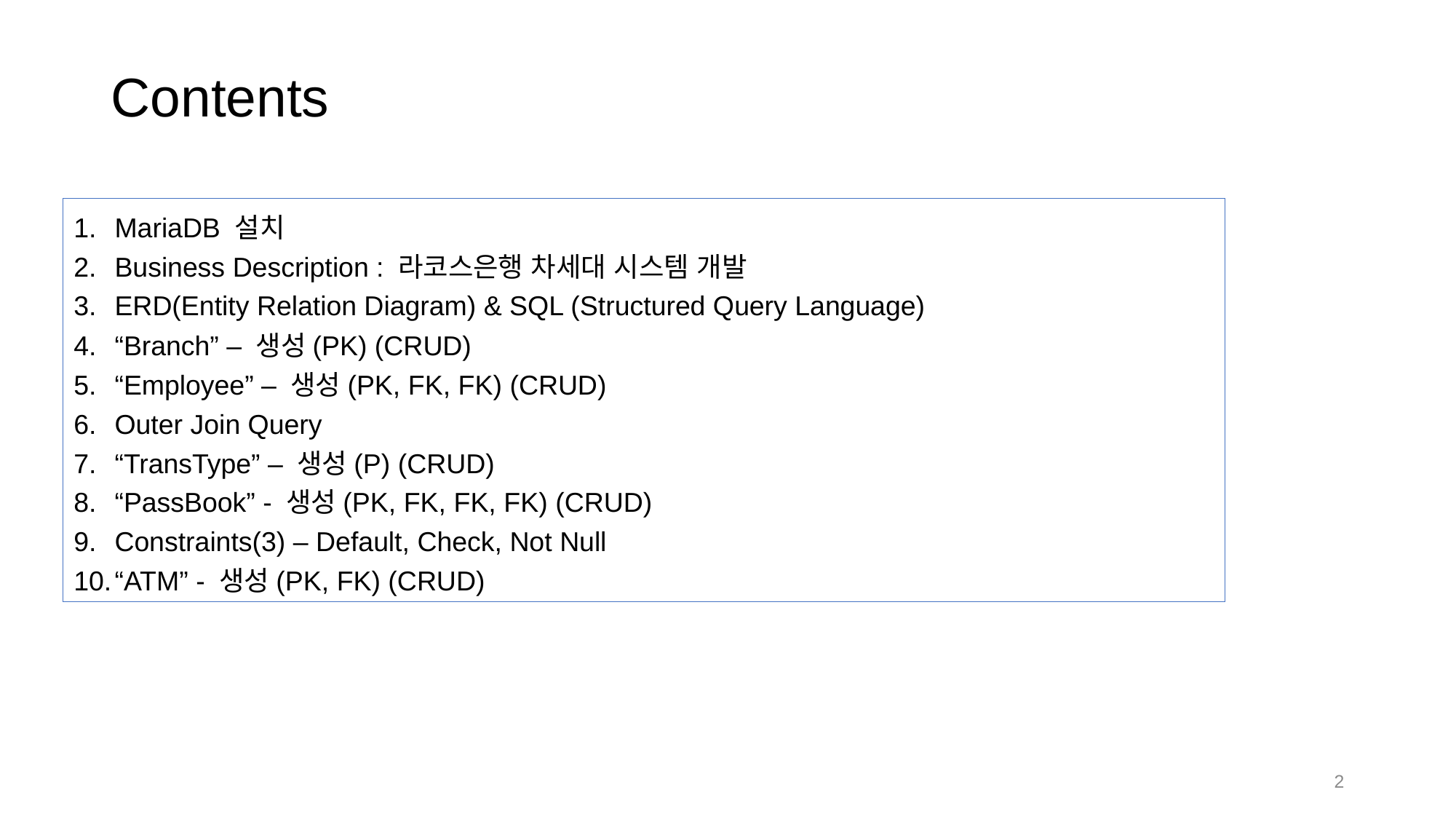

# Contents
MariaDB 설치
Business Description : 라코스은행 차세대 시스템 개발
ERD(Entity Relation Diagram) & SQL (Structured Query Language)
“Branch” – 생성(PK) (CRUD)
“Employee” – 생성(PK, FK, FK) (CRUD)
Outer Join Query
“TransType” – 생성(P) (CRUD)
“PassBook” - 생성(PK, FK, FK, FK) (CRUD)
Constraints(3) – Default, Check, Not Null
“ATM” - 생성(PK, FK) (CRUD)
2